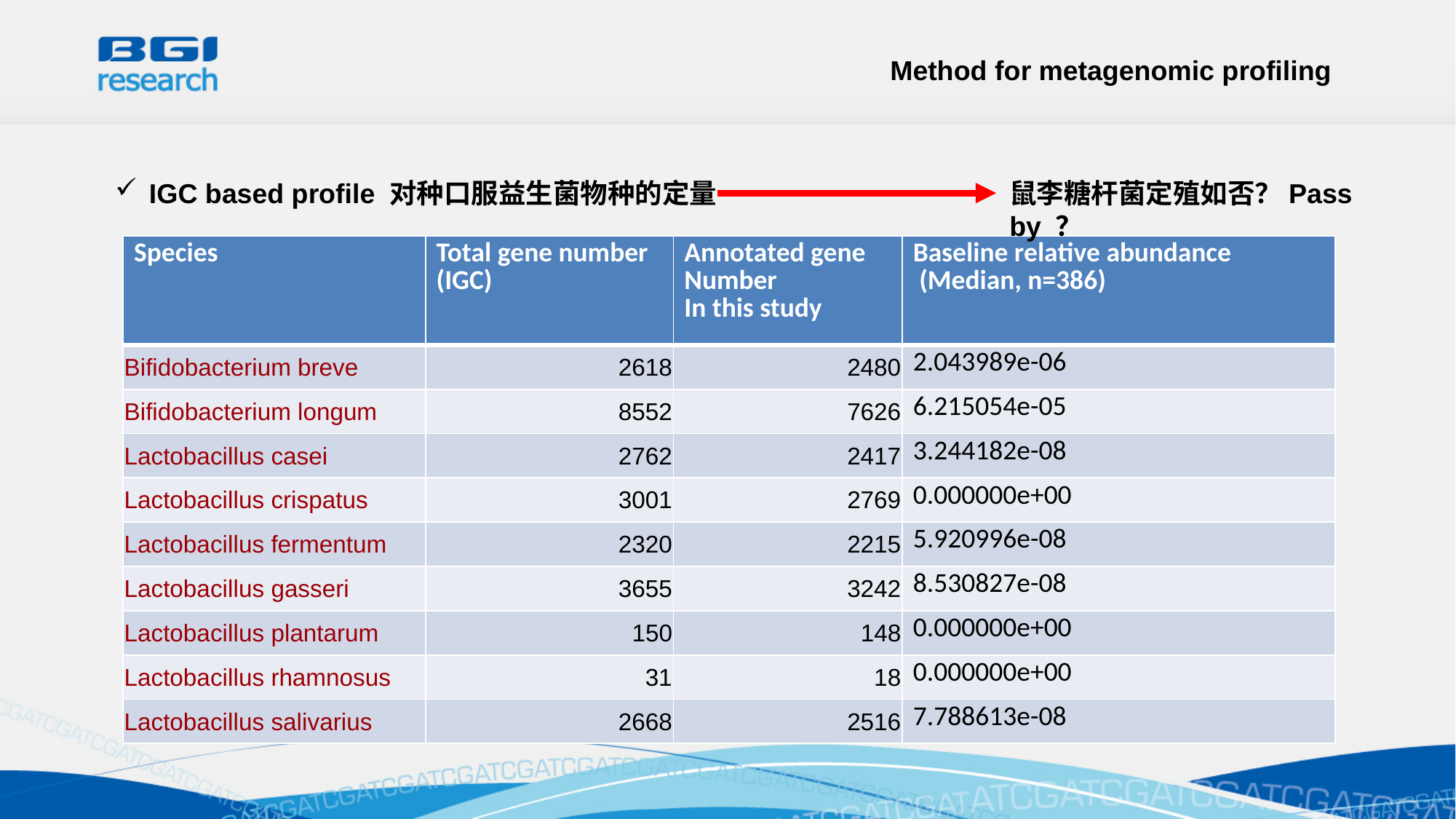

Method for metagenomic profiling

IGC based profile 对种口服益生菌物种的定量
鼠李糖杆菌定殖如否？Pass by ？
| Species | Total gene number (IGC) | Annotated gene Number In this study | Baseline relative abundance (Median, n=386) |
| --- | --- | --- | --- |
| Bifidobacterium breve | 2618 | 2480 | 2.043989e-06 |
| Bifidobacterium longum | 8552 | 7626 | 6.215054e-05 |
| Lactobacillus casei | 2762 | 2417 | 3.244182e-08 |
| Lactobacillus crispatus | 3001 | 2769 | 0.000000e+00 |
| Lactobacillus fermentum | 2320 | 2215 | 5.920996e-08 |
| Lactobacillus gasseri | 3655 | 3242 | 8.530827e-08 |
| Lactobacillus plantarum | 150 | 148 | 0.000000e+00 |
| Lactobacillus rhamnosus | 31 | 18 | 0.000000e+00 |
| Lactobacillus salivarius | 2668 | 2516 | 7.788613e-08 |